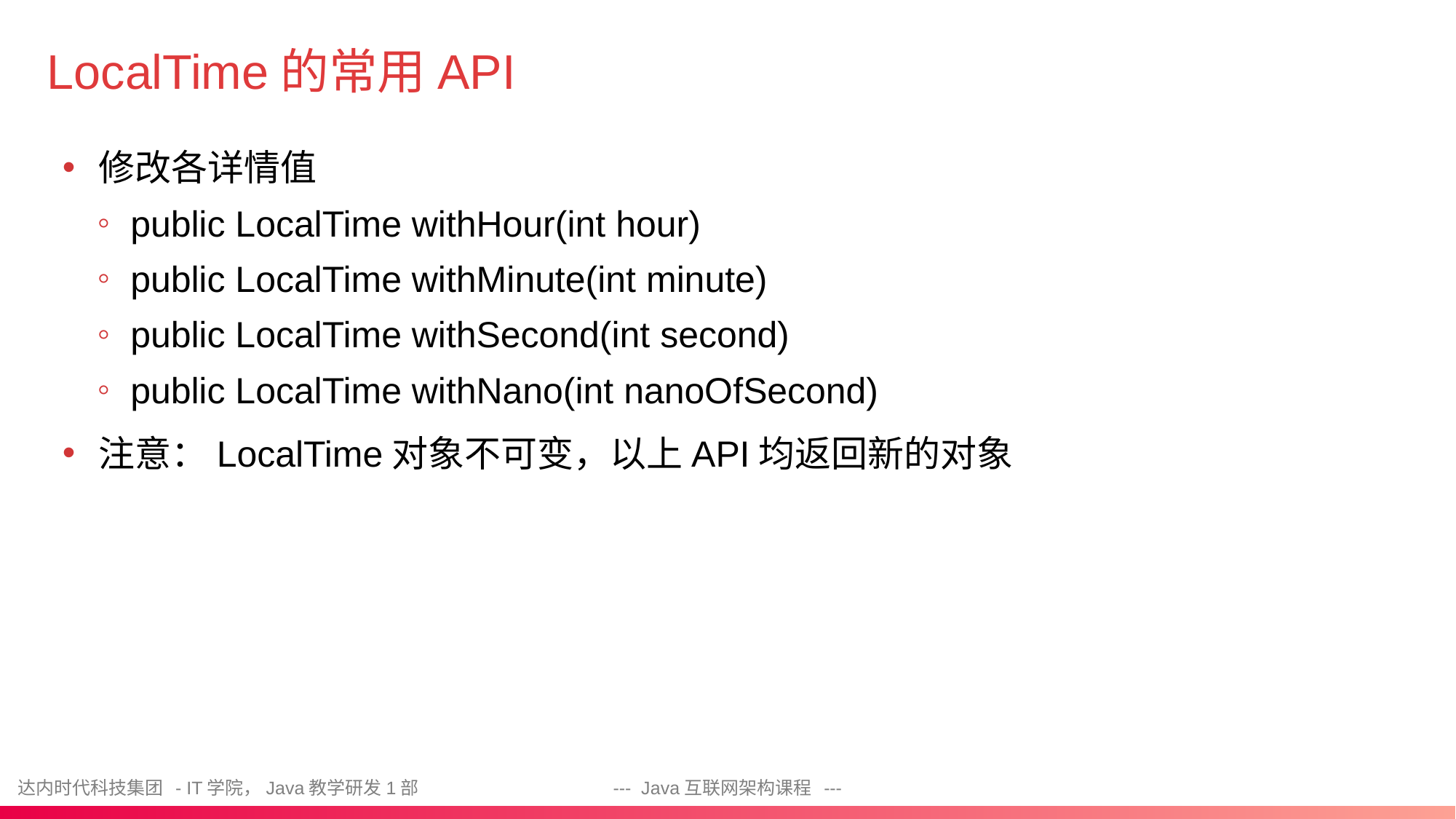

# LocalTime的常用API
修改各详情值
public LocalTime withHour(int hour)
public LocalTime withMinute(int minute)
public LocalTime withSecond(int second)
public LocalTime withNano(int nanoOfSecond)
注意：LocalTime对象不可变，以上API均返回新的对象